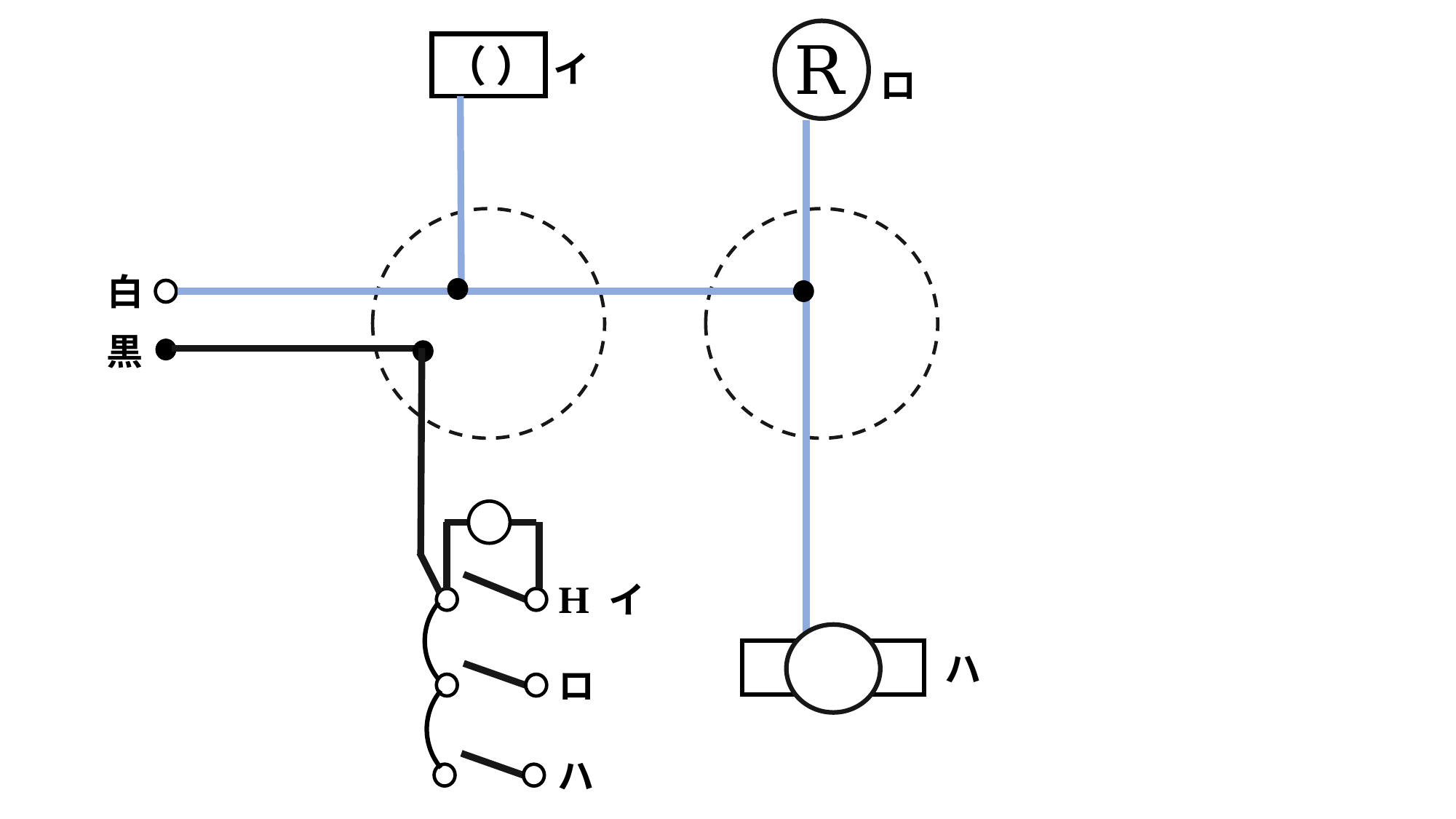

R
（ ）

イ
ロ

白

黒

H イ

ハ
ロ

ハ